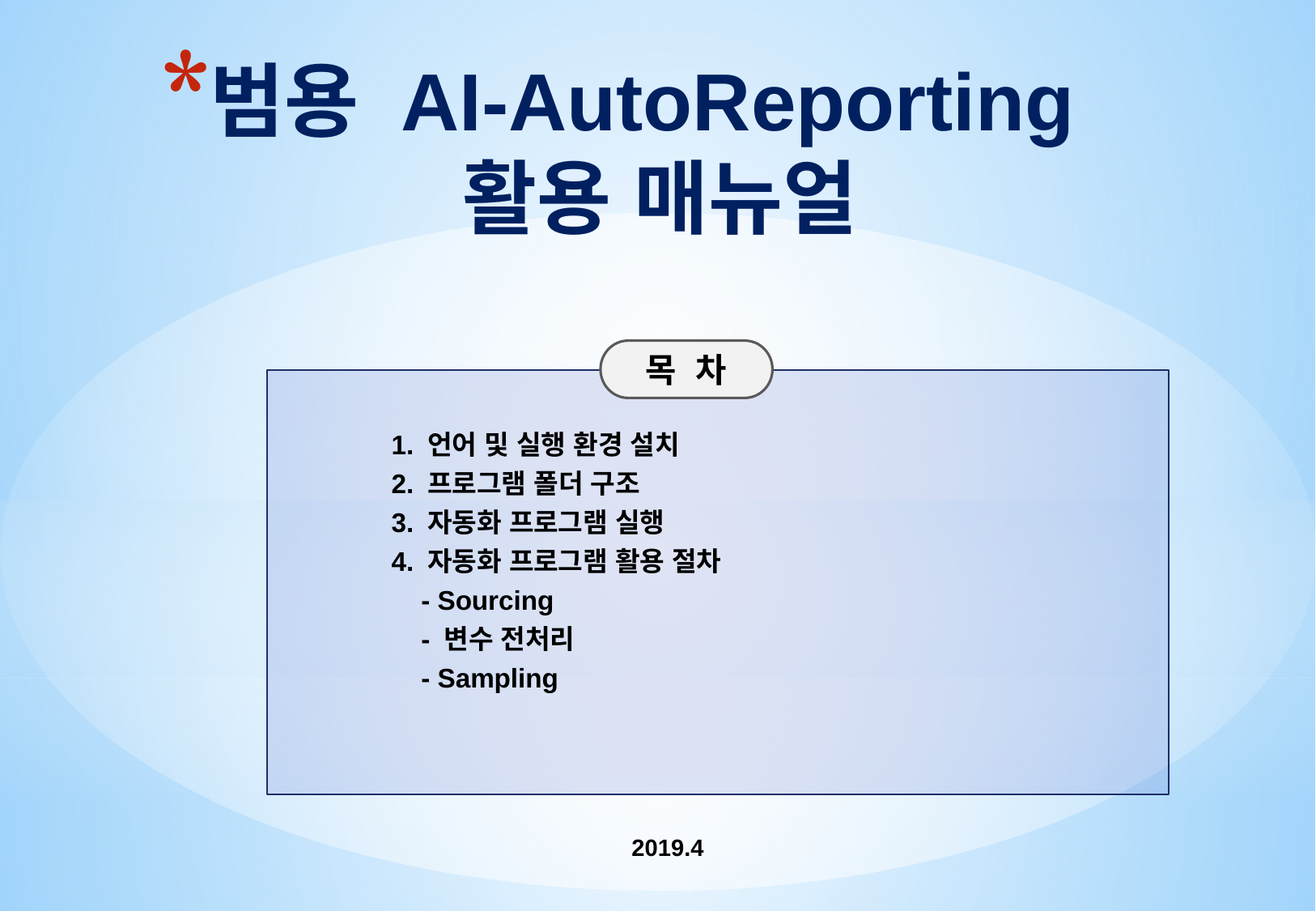

# 범용 AI-AutoReporting 활용 매뉴얼
목  차

1. 언어 및 실행 환경 설치
2. 프로그램 폴더 구조
3. 자동화 프로그램 실행
4. 자동화 프로그램 활용 절차
    - Sourcing
    - 변수 전처리
    - Sampling
2019.4